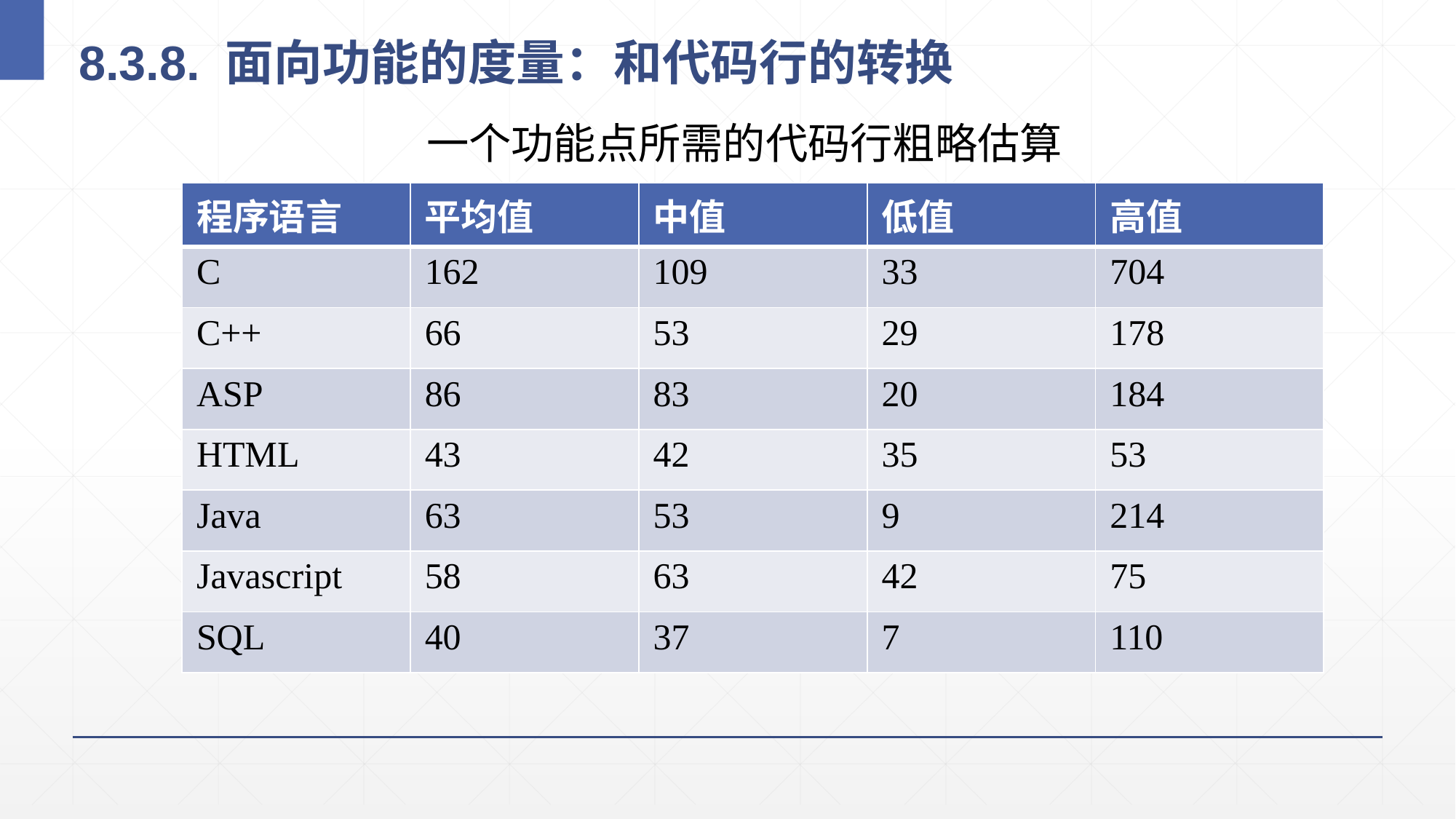

# 8.3.8. 面向功能的度量：和代码行的转换
一个功能点所需的代码行粗略估算
| 程序语言 | 平均值 | 中值 | 低值 | 高值 |
| --- | --- | --- | --- | --- |
| C | 162 | 109 | 33 | 704 |
| C++ | 66 | 53 | 29 | 178 |
| ASP | 86 | 83 | 20 | 184 |
| HTML | 43 | 42 | 35 | 53 |
| Java | 63 | 53 | 9 | 214 |
| Javascript | 58 | 63 | 42 | 75 |
| SQL | 40 | 37 | 7 | 110 |